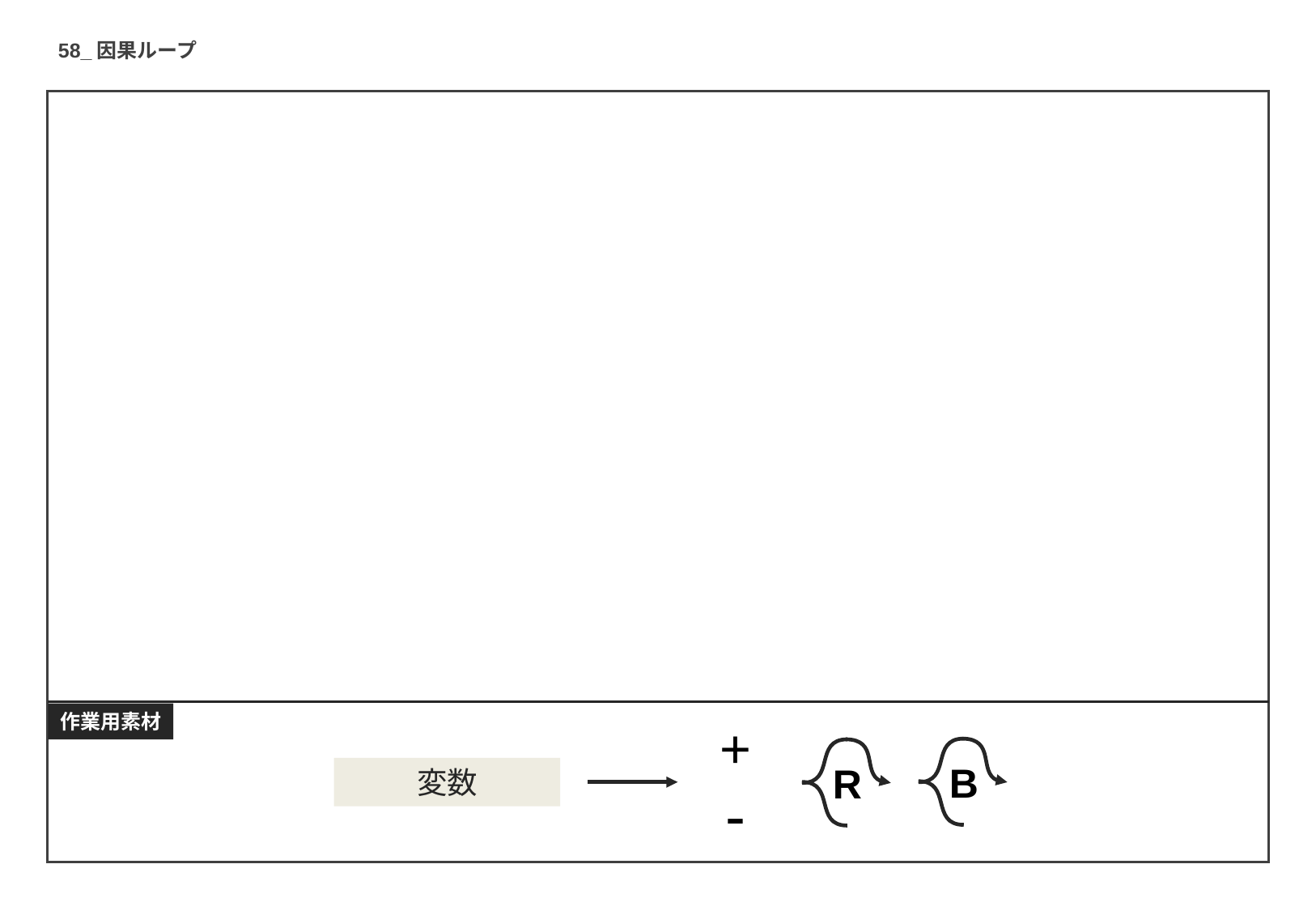

58_因果ループ

作業用素材
+
B
R
変数
-